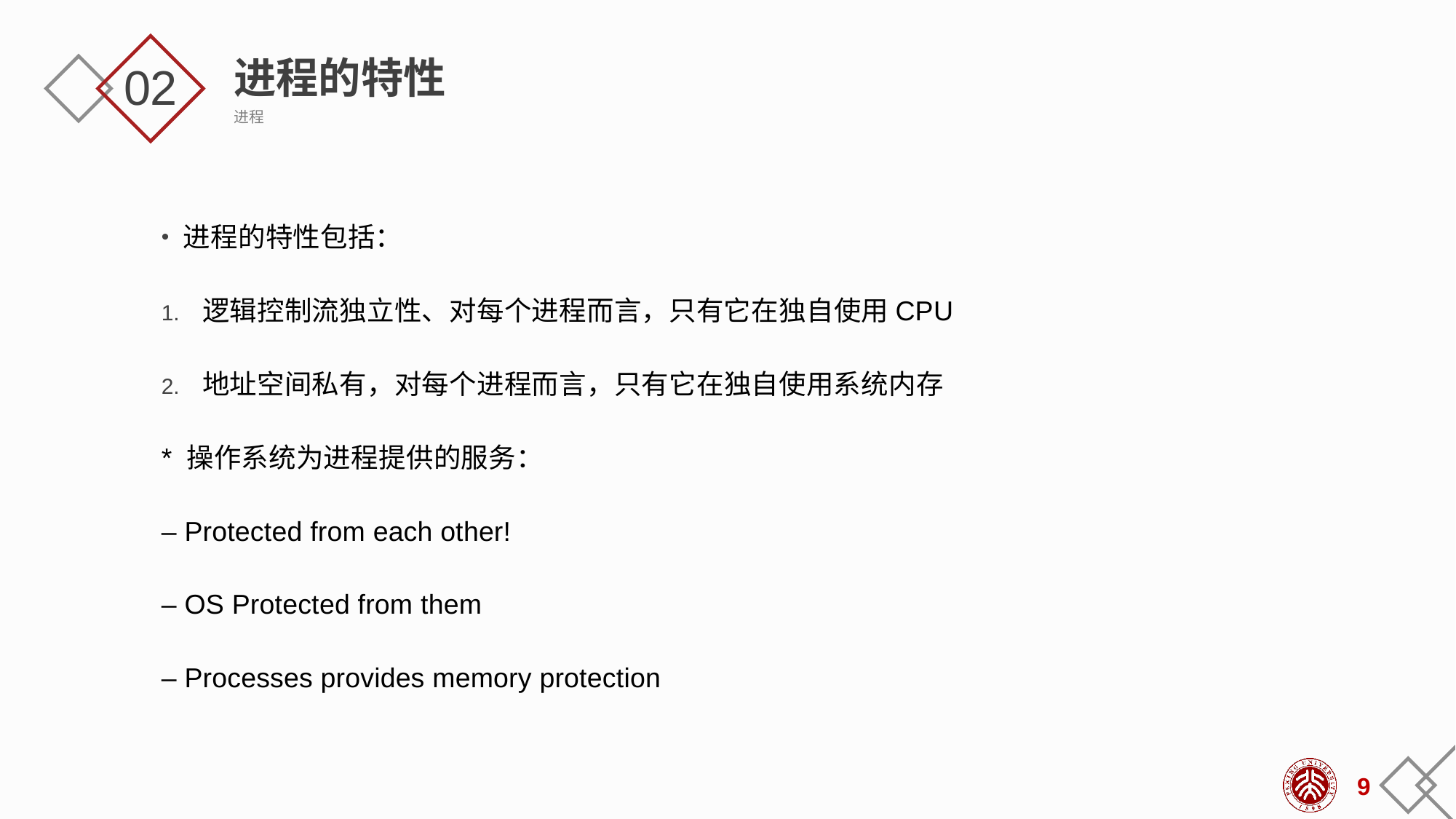

进程的特性
进程
02

进程的特性包括：
逻辑控制流独立性、对每个进程而言，只有它在独自使用CPU
地址空间私有，对每个进程而言，只有它在独自使用系统内存
* 操作系统为进程提供的服务：
– Protected from each other!
– OS Protected from them
– Processes provides memory protection
9